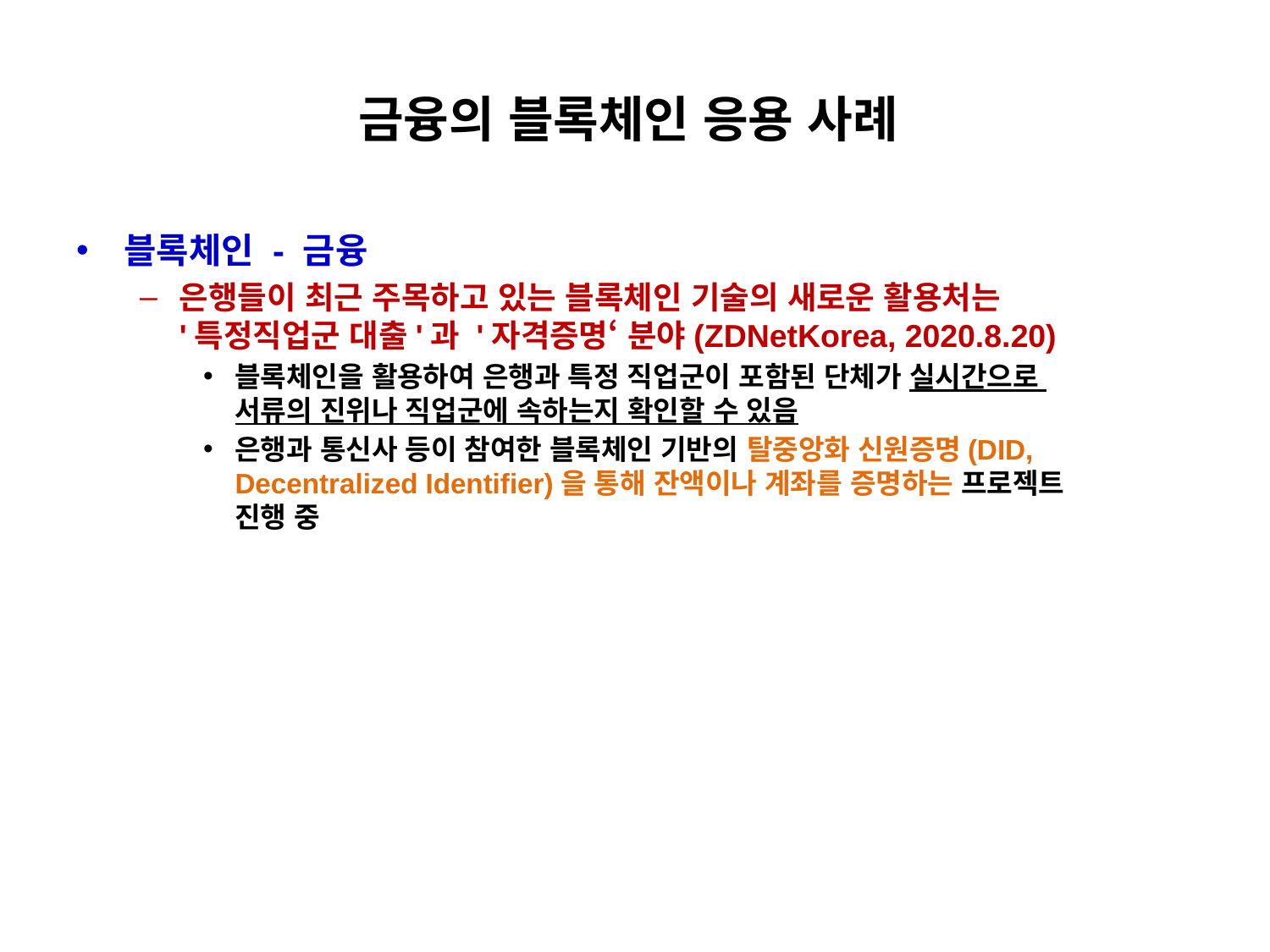

# 금융의 블록체인 응용 사례
블록체인 - 금융
은행들이 최근 주목하고 있는 블록체인 기술의 새로운 활용처는
'특정직업군 대출'과 '자격증명‘ 분야(ZDNetKorea, 2020.8.20)
블록체인을 활용하여 은행과 특정 직업군이 포함된 단체가 실시간으로
서류의 진위나 직업군에 속하는지 확인할 수 있음
은행과 통신사 등이 참여한 블록체인 기반의 탈중앙화 신원증명(DID, Decentralized Identifier)을 통해 잔액이나 계좌를 증명하는 프로젝트
진행 중